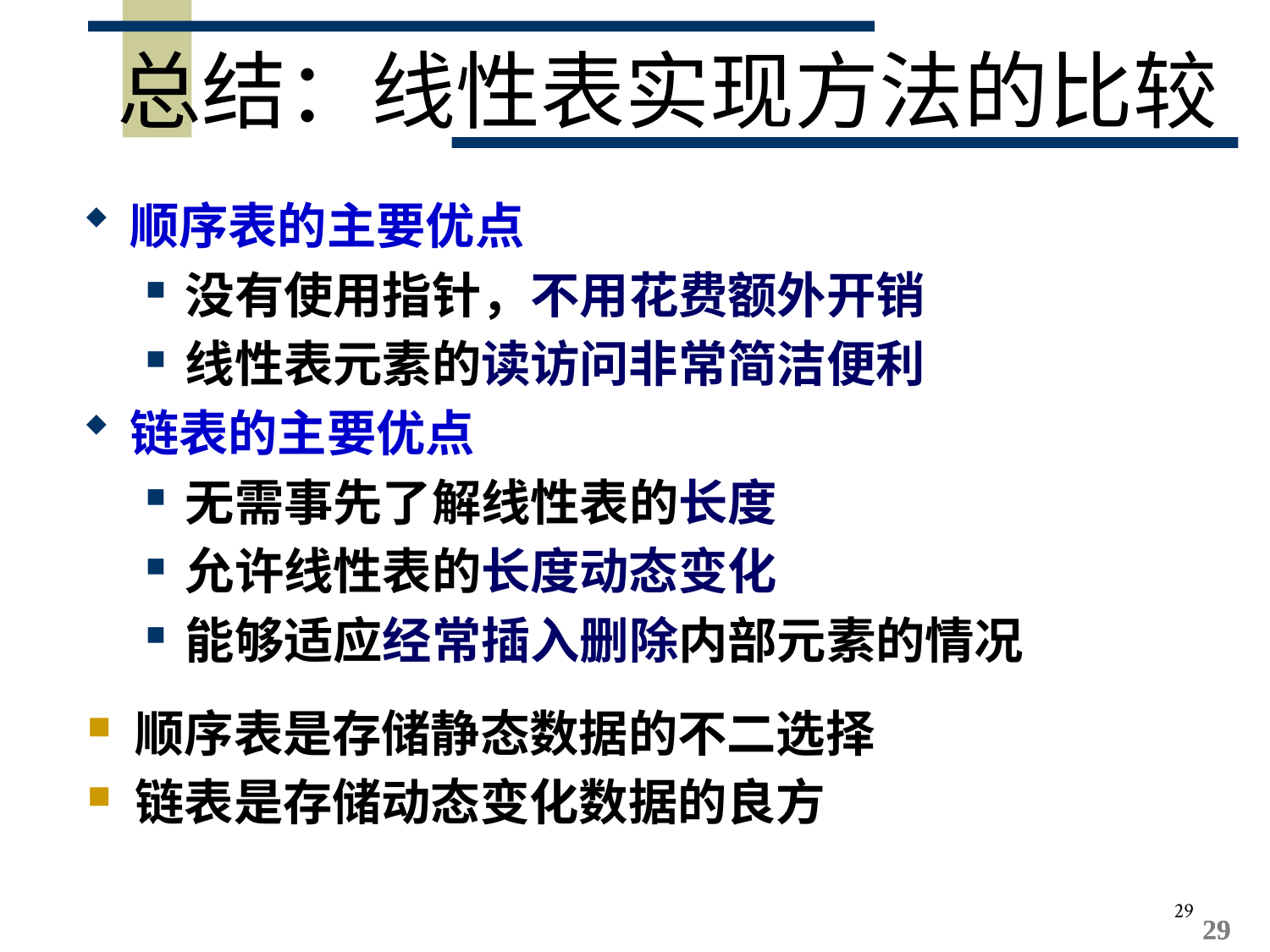

总结：线性表实现方法的比较
顺序表的主要优点
没有使用指针，不用花费额外开销
线性表元素的读访问非常简洁便利
链表的主要优点
无需事先了解线性表的长度
允许线性表的长度动态变化
能够适应经常插入删除内部元素的情况
顺序表是存储静态数据的不二选择
链表是存储动态变化数据的良方
29